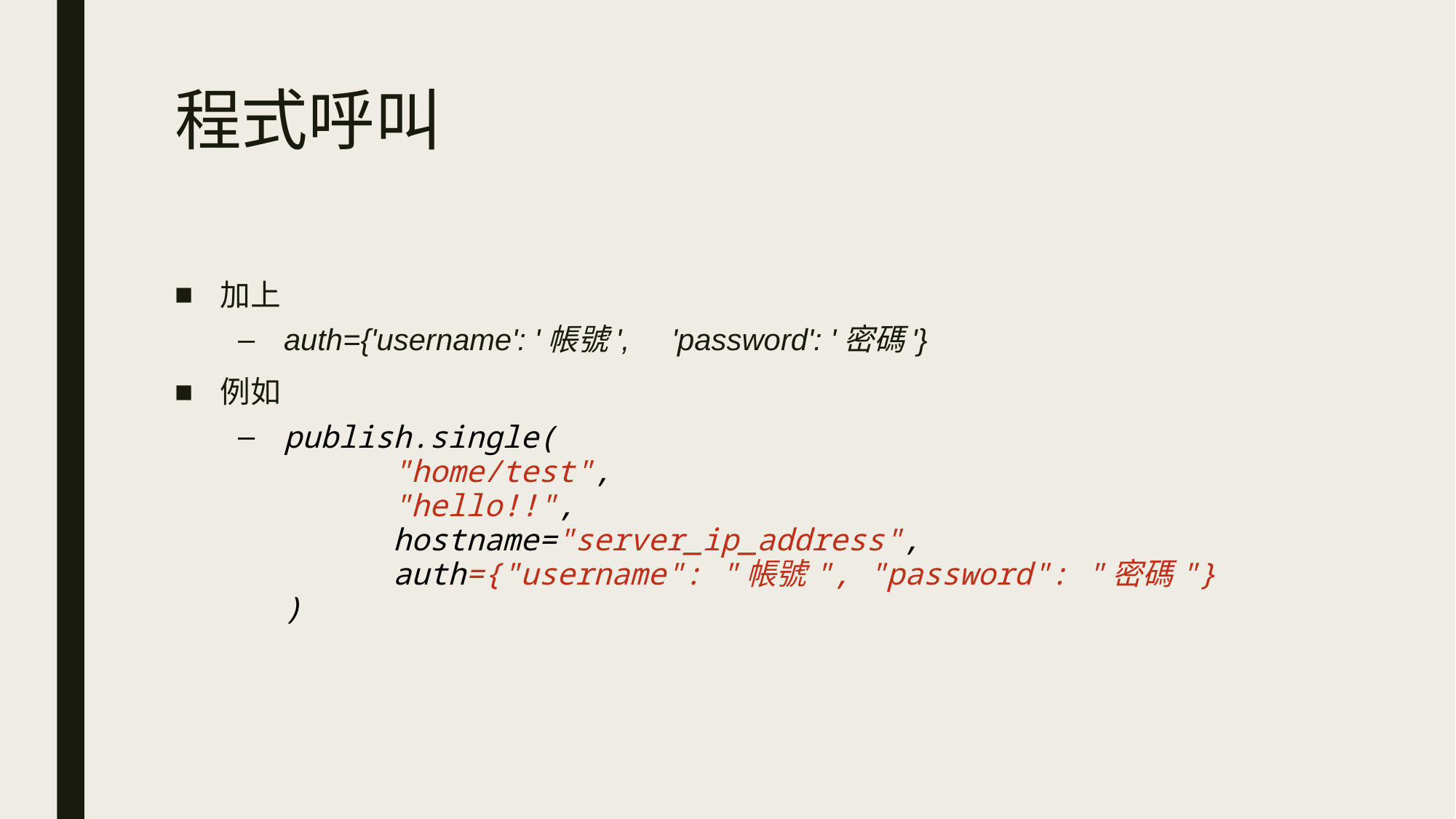

# 程式呼叫
加上
auth={'username': '帳號',     'password': '密碼'}
例如
publish.single(
	"home/test",
	"hello!!",
	hostname="server_ip_address",
	auth={"username": "帳號", "password": "密碼"}
)